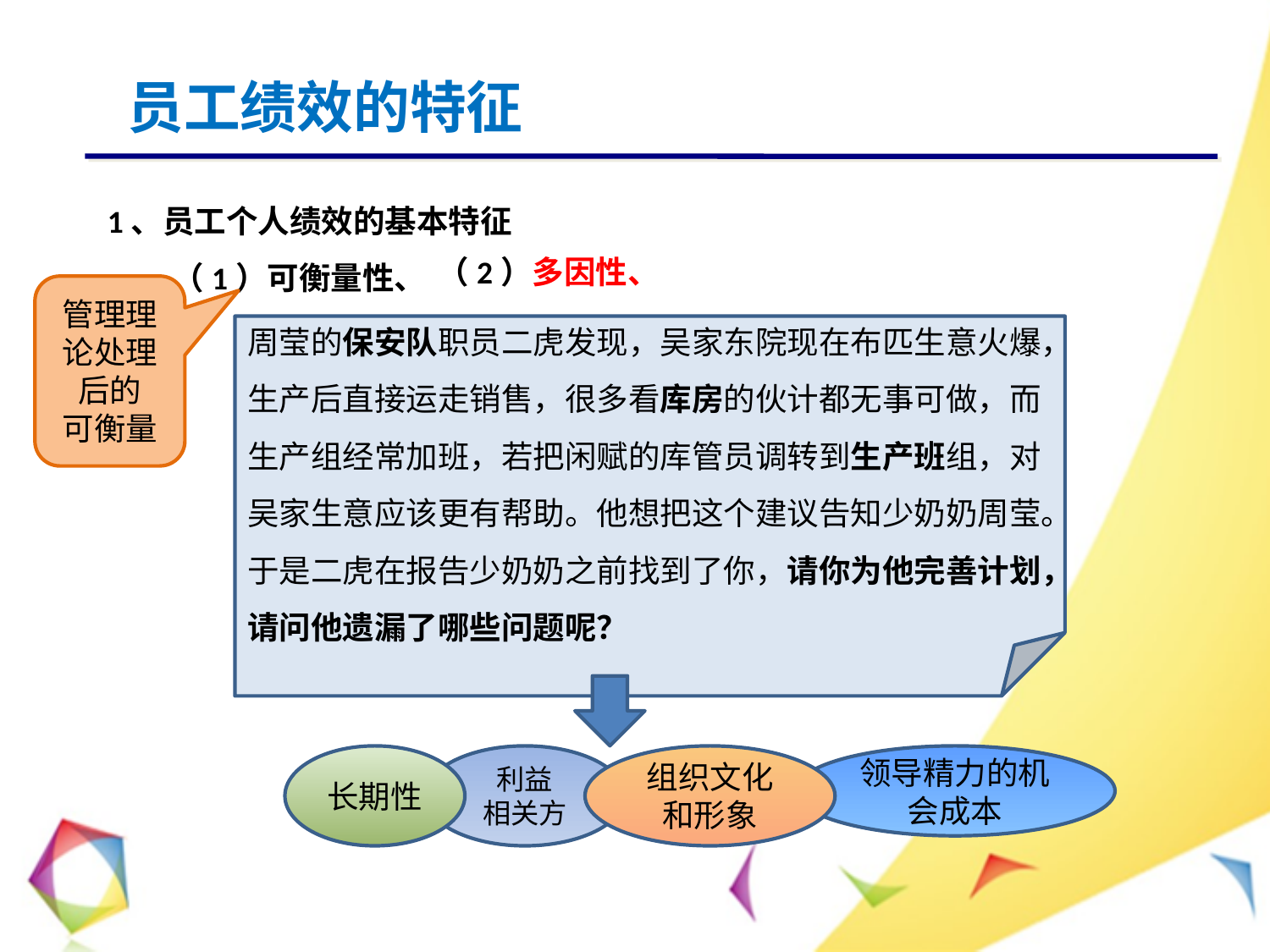

员工绩效的特征

1、员工个人绩效的基本特征
        （1）可衡量性、

（2）多因性、
管理理论处理后的
可衡量
周莹的保安队职员二虎发现，吴家东院现在布匹生意火爆，生产后直接运走销售，很多看库房的伙计都无事可做，而生产组经常加班，若把闲赋的库管员调转到生产班组，对吴家生意应该更有帮助。他想把这个建议告知少奶奶周莹。
于是二虎在报告少奶奶之前找到了你，请你为他完善计划，请问他遗漏了哪些问题呢？

长期性
利益
相关方
组织文化和形象
领导精力的机会成本